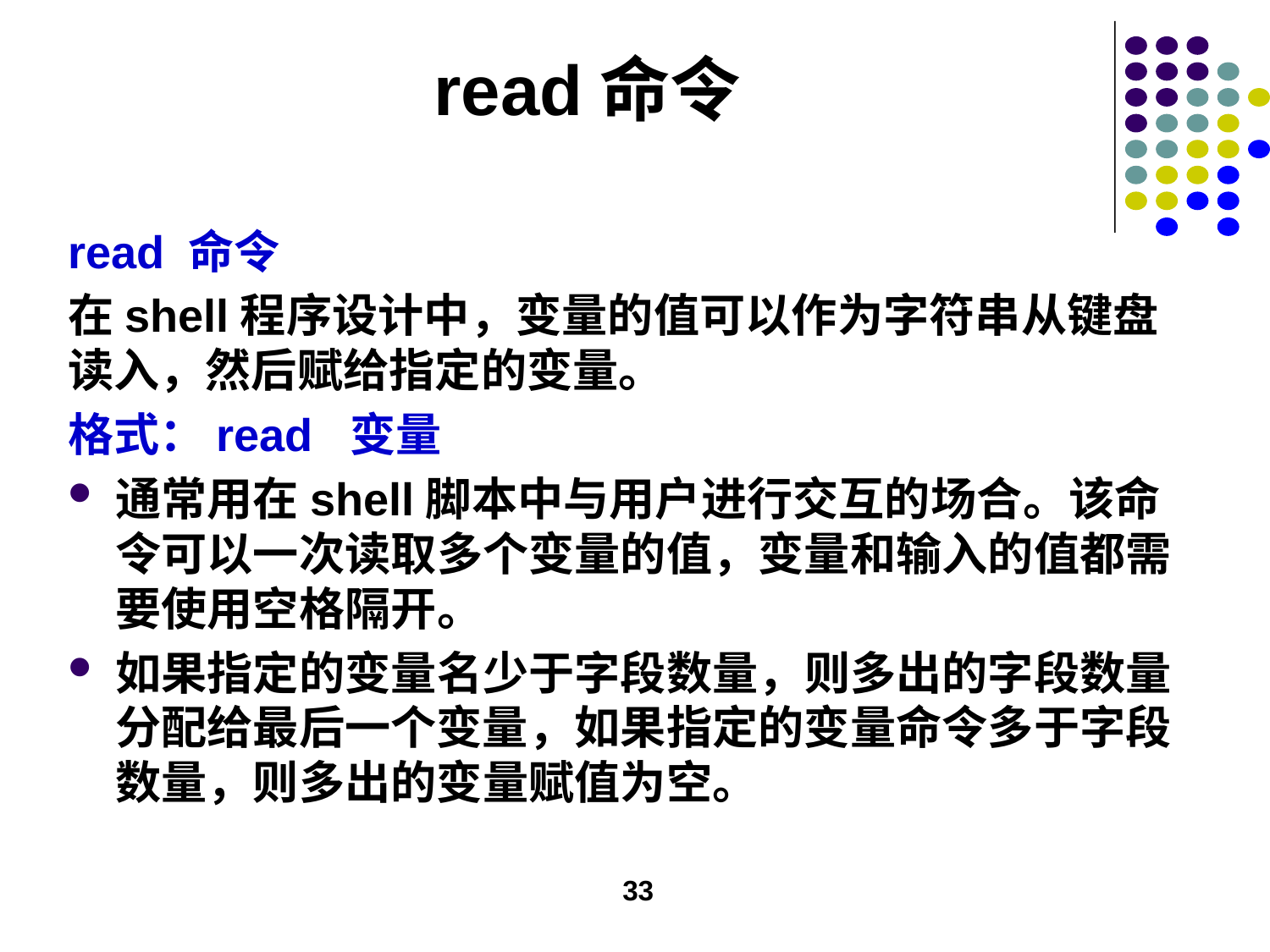

# read命令
read 命令
在shell程序设计中，变量的值可以作为字符串从键盘读入，然后赋给指定的变量。
格式：read  变量
通常用在shell脚本中与用户进行交互的场合。该命令可以一次读取多个变量的值，变量和输入的值都需要使用空格隔开。
如果指定的变量名少于字段数量，则多出的字段数量分配给最后一个变量，如果指定的变量命令多于字段数量，则多出的变量赋值为空。
33